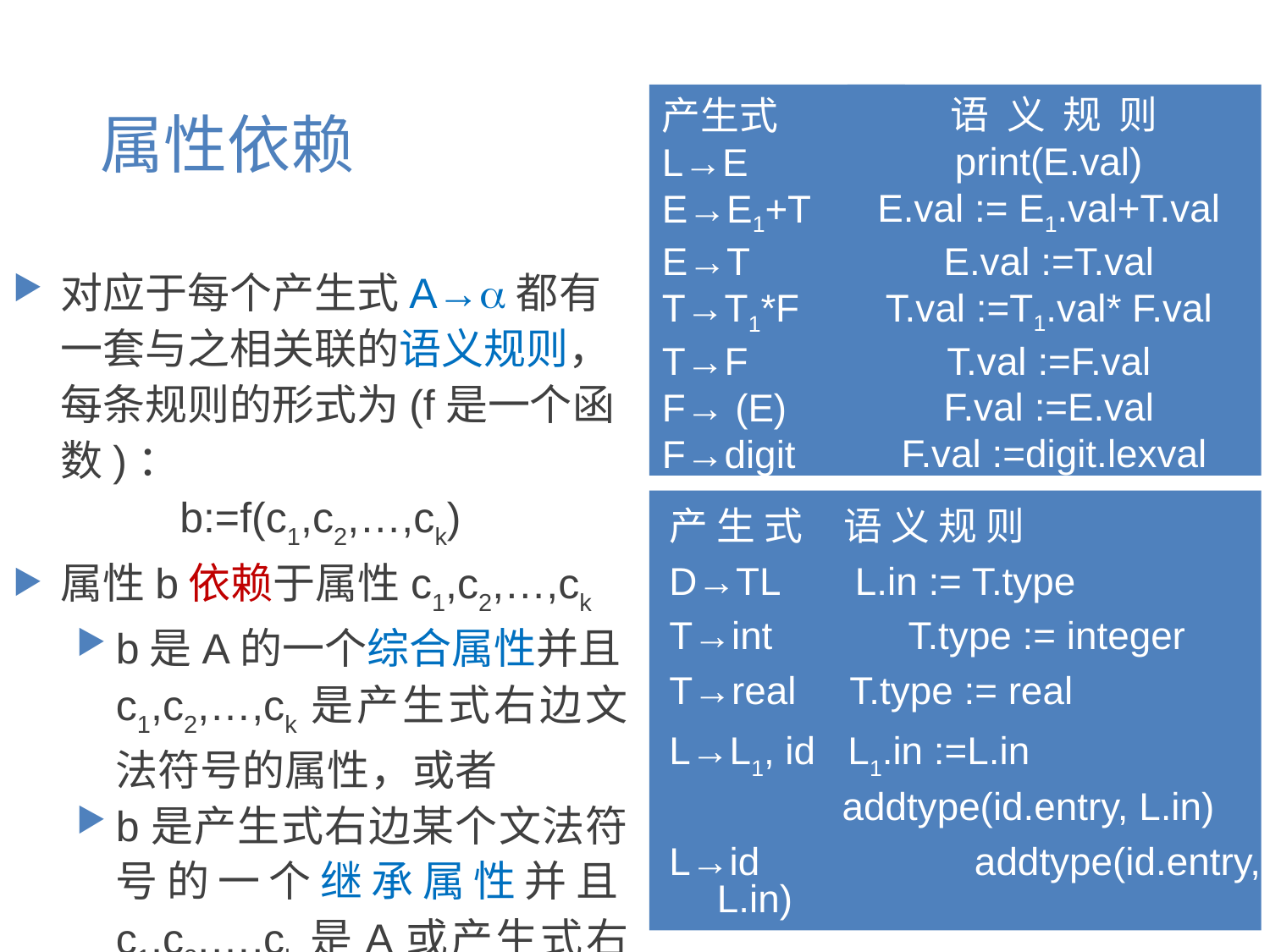

# 属性依赖
产生式
L→E
E→E1+T
E→T
T→T1*F
T→F
F→ (E)
F→digit

语  义  规  则
print(E.val)
E.val := E1.val+T.val
E.val :=T.val
T.val :=T1.val* F.val
T.val :=F.val
F.val :=E.val
F.val :=digit.lexval
对应于每个产生式A→α都有一套与之相关联的语义规则，每条规则的形式为(f是一个函数)：
b:=f(c1,c2,…,ck)
属性b依赖于属性c1,c2,…,ck
b是A的一个综合属性并且c1,c2,…,ck是产生式右边文法符号的属性，或者
b是产生式右边某个文法符号的一个继承属性并且c1,c2,…,ck是A或产生式右边任何文法符号的属性
产 生 式 	语 义 规 则
D→TL       L.in := T.type
T→int	      T.type := integer
T→real     T.type := real
L→L1, id   L1.in :=L.in
                addtype(id.entry, L.in)
L→id 	      addtype(id.entry, L.in)